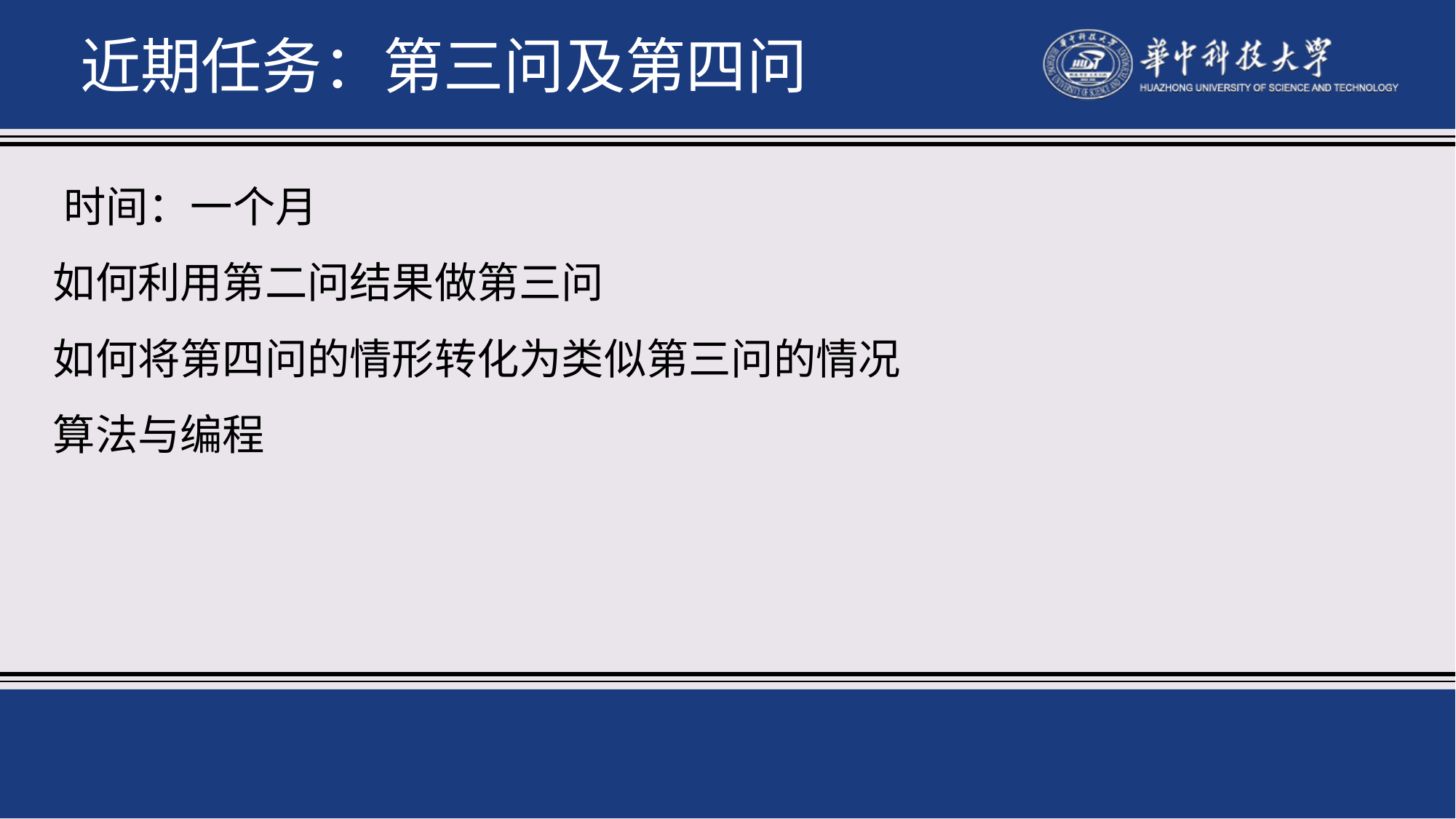

近期任务：第三问及第四问
时间：一个月
如何利用第二问结果做第三问
如何将第四问的情形转化为类似第三问的情况
算法与编程